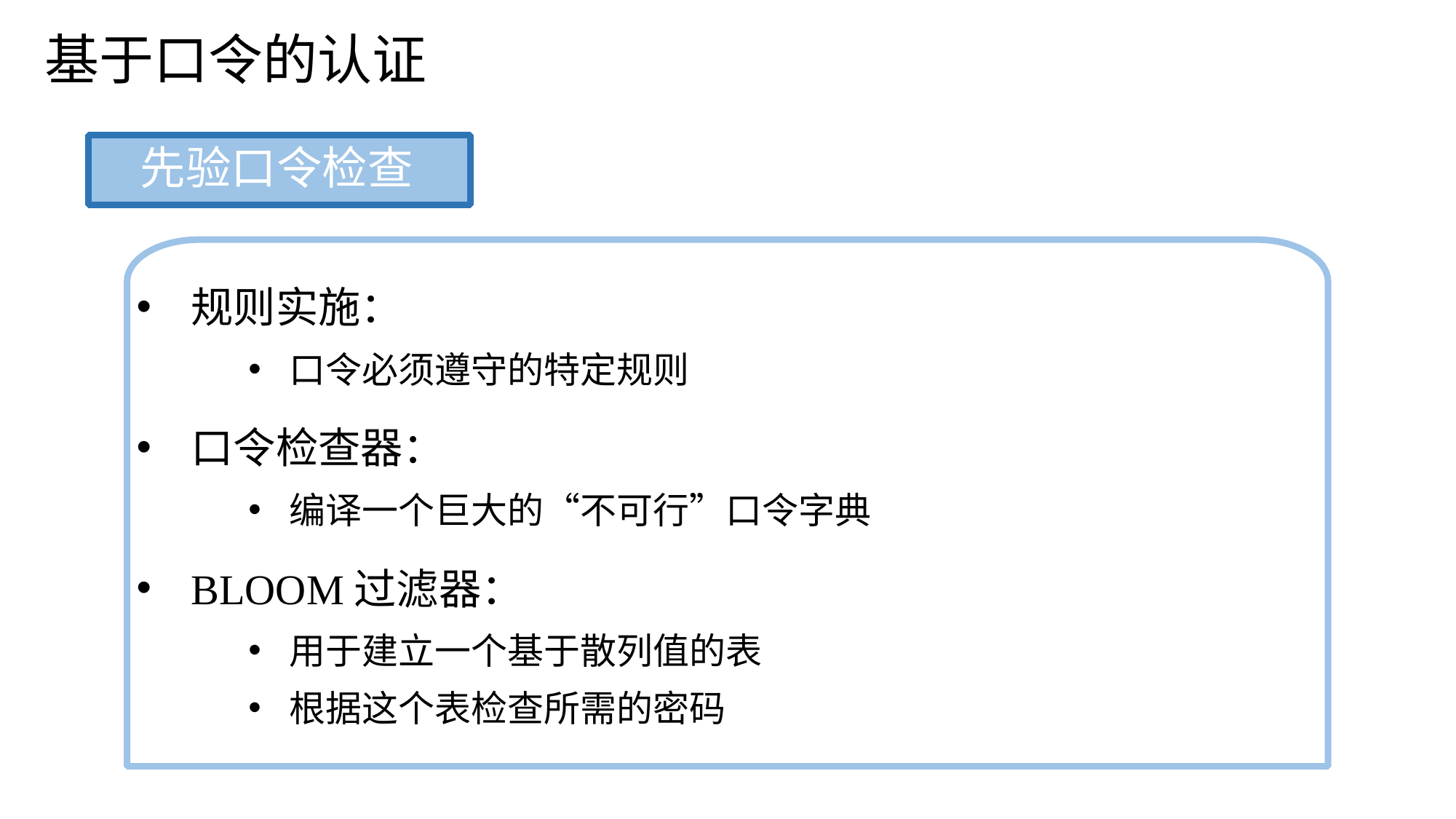

基于口令的认证
先验口令检查
规则实施：
口令必须遵守的特定规则
口令检查器：
编译一个巨大的“不可行”口令字典
BLOOM过滤器：
用于建立一个基于散列值的表
根据这个表检查所需的密码